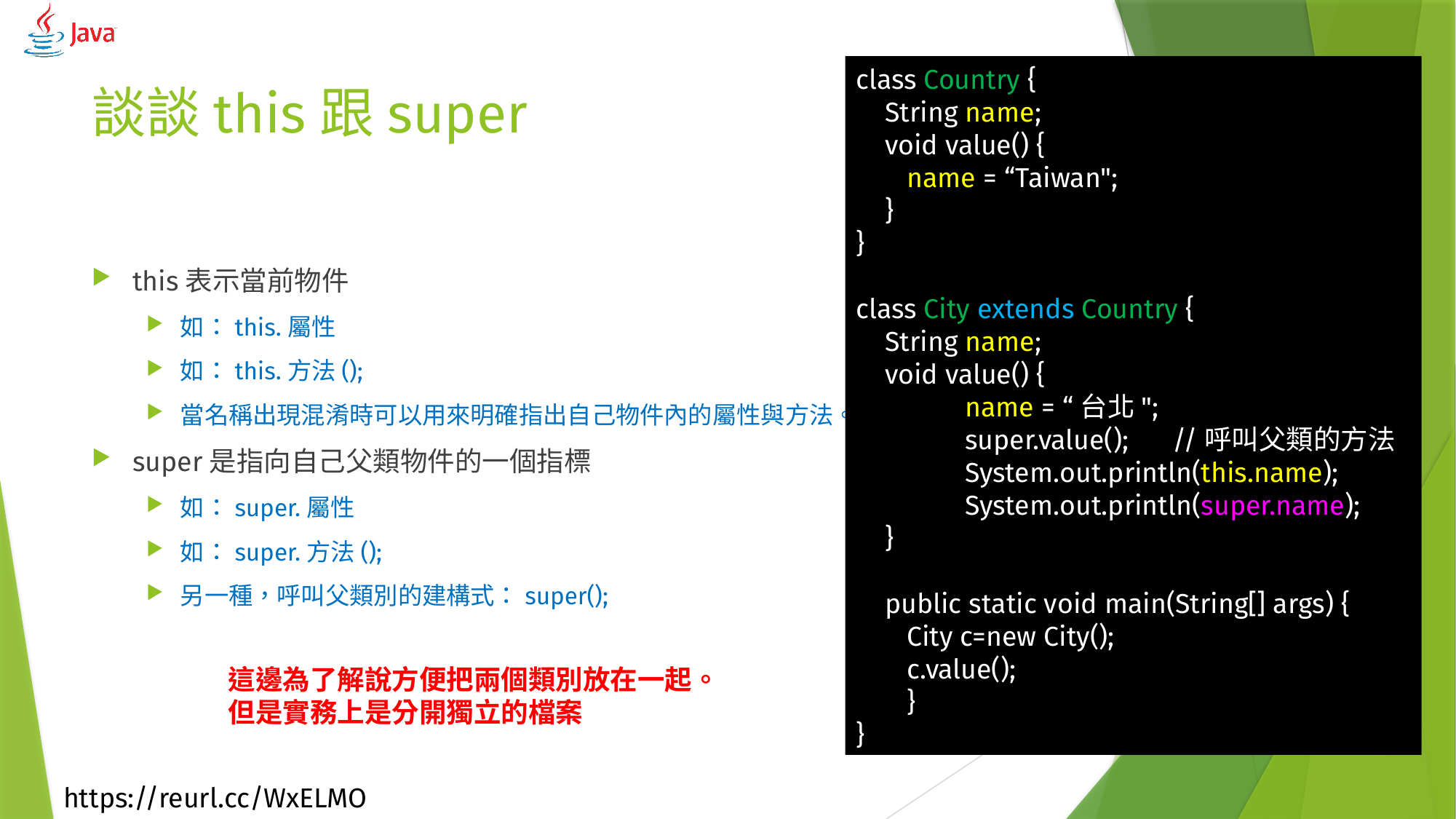

class Country {
    String name;
    void value() {
       name = “Taiwan";
    }
}

class City extends Country {
    String name;
    void value() {
    	name = “台北";
    	super.value();      //呼叫父類的方法
    	System.out.println(this.name);
    	System.out.println(super.name);
    }

    public static void main(String[] args) {
       City c=new City();
       c.value();
       }
}
# 談談this跟super
this表示當前物件
如：this.屬性
如：this.方法();
當名稱出現混淆時可以用來明確指出自己物件內的屬性與方法。
super是指向自己父類物件的一個指標
如：super.屬性
如：super.方法();
另一種，呼叫父類別的建構式：super();

這邊為了解說方便把兩個類別放在一起。
但是實務上是分開獨立的檔案